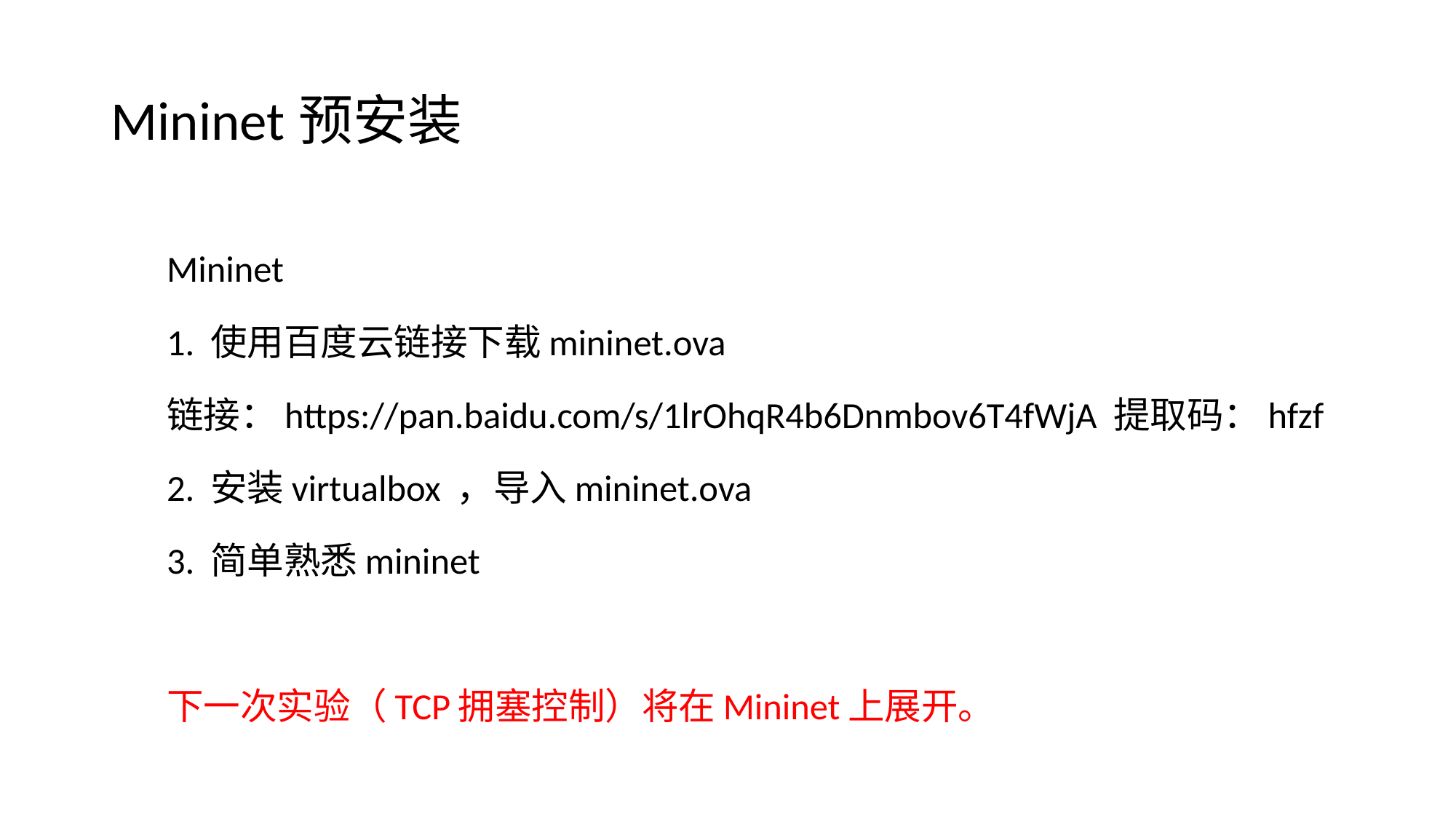

# Mininet预安装
Mininet
1. 使用百度云链接下载mininet.ova
链接：https://pan.baidu.com/s/1lrOhqR4b6Dnmbov6T4fWjA 提取码：hfzf
2. 安装virtualbox ，导入mininet.ova
3. 简单熟悉mininet

下一次实验（TCP拥塞控制）将在Mininet上展开。